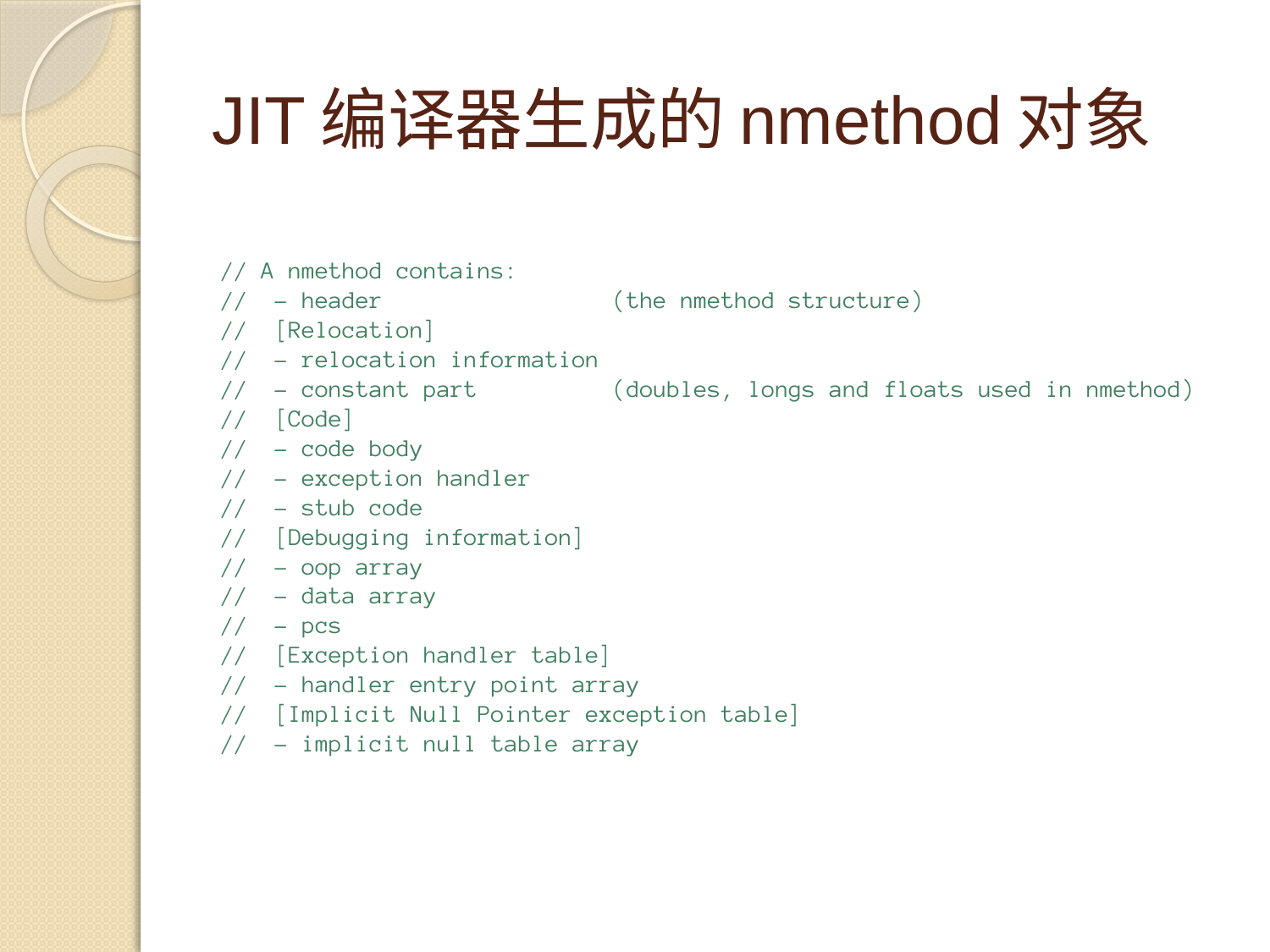

# JIT编译器生成的nmethod对象
// A nmethod contains:
//  - header                 (the nmethod structure)
//  [Relocation]
//  - relocation information
//  - constant part          (doubles, longs and floats used in nmethod)
//  [Code]
//  - code body
//  - exception handler
//  - stub code
//  [Debugging information]
//  - oop array
//  - data array
//  - pcs
//  [Exception handler table]
//  - handler entry point array
//  [Implicit Null Pointer exception table]
//  - implicit null table array